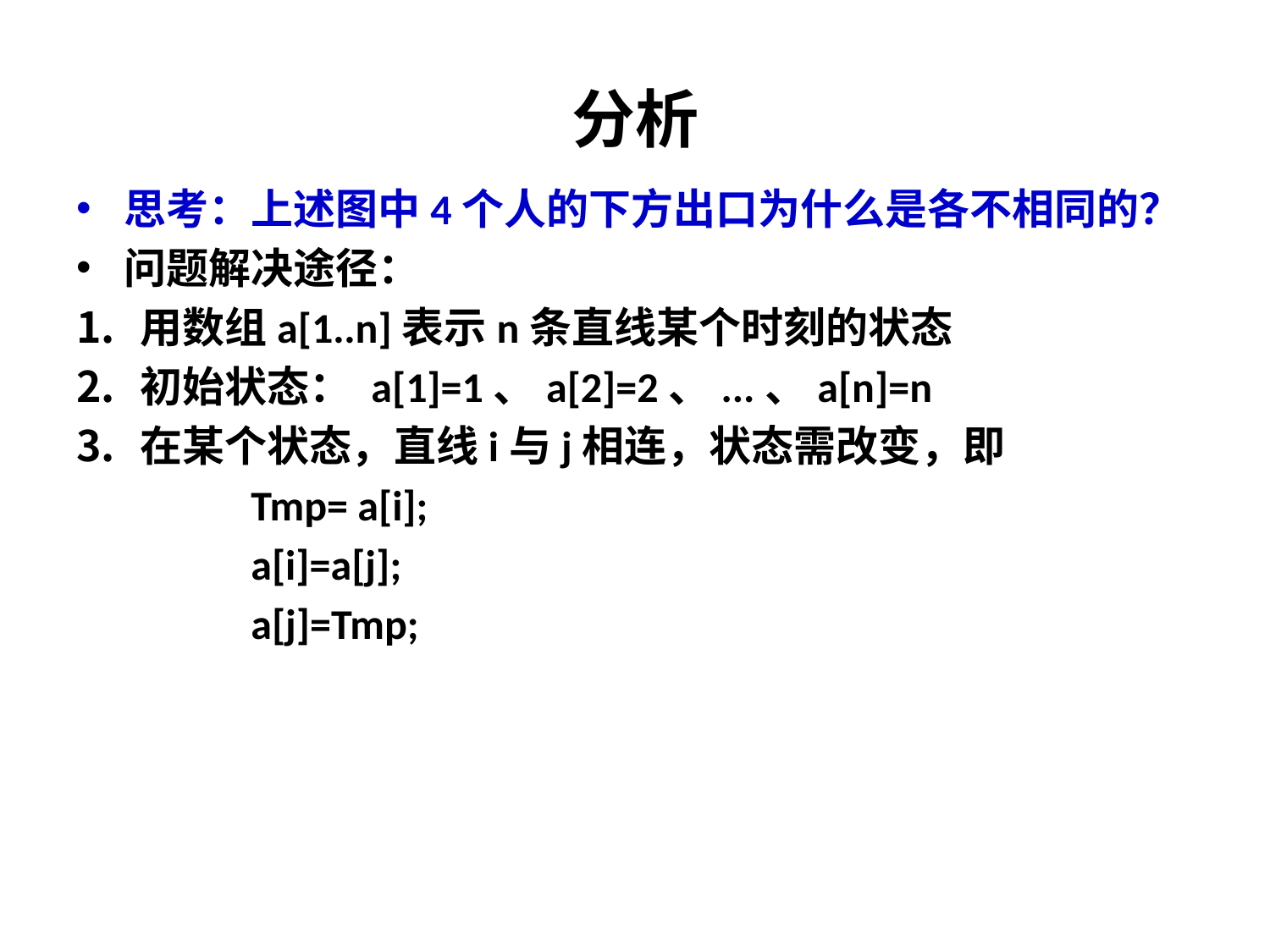

# 分析
思考：上述图中4个人的下方出口为什么是各不相同的？
问题解决途径：
用数组a[1..n]表示n条直线某个时刻的状态
初始状态： a[1]=1、a[2]=2、...、a[n]=n
在某个状态，直线i与j相连，状态需改变，即
		Tmp= a[i];
		a[i]=a[j];
		a[j]=Tmp;